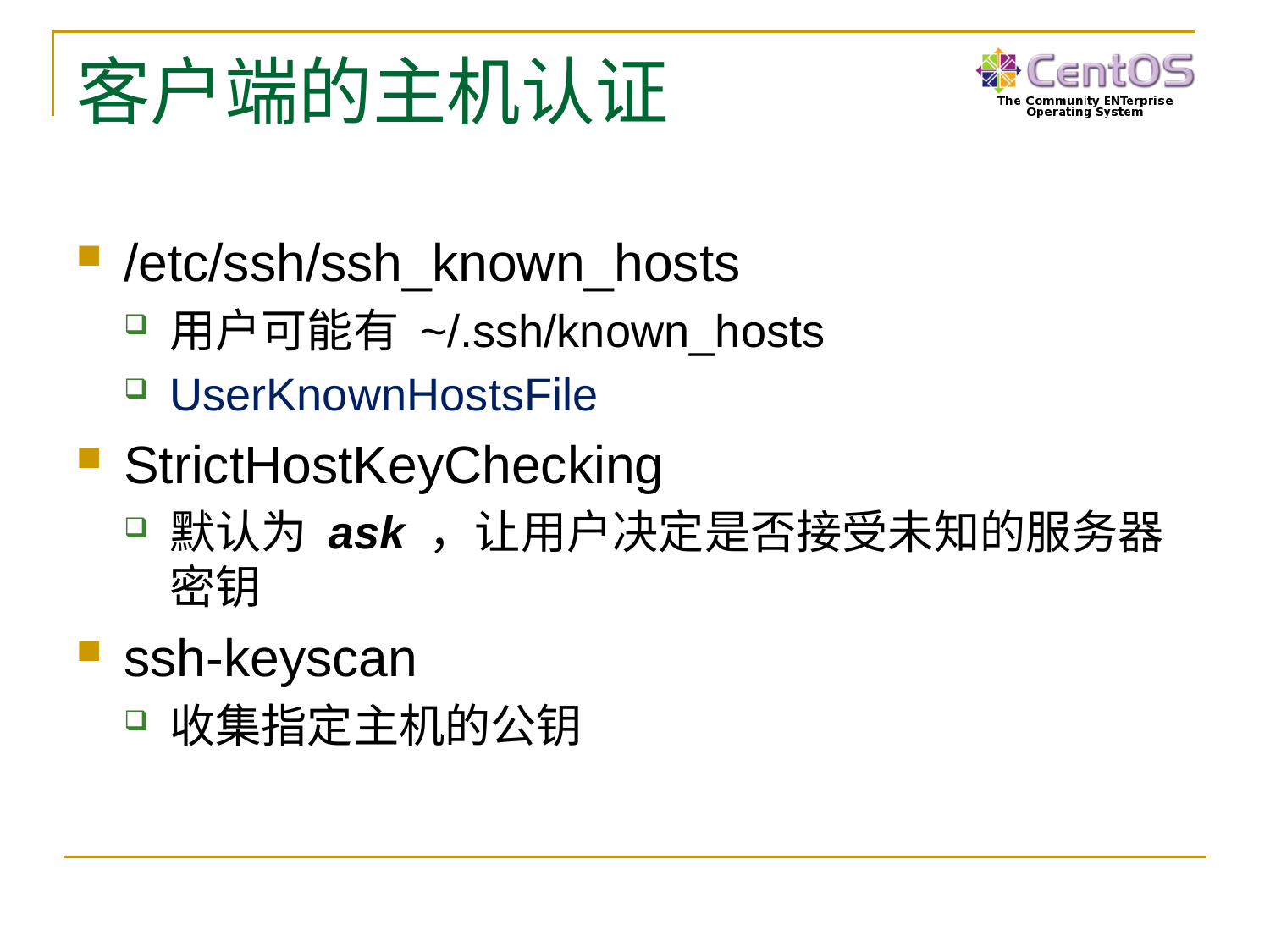

# 客户端的主机认证
/etc/ssh/ssh_known_hosts
用户可能有 ~/.ssh/known_hosts
UserKnownHostsFile
StrictHostKeyChecking
默认为 ask ，让用户决定是否接受未知的服务器密钥
ssh-keyscan
收集指定主机的公钥